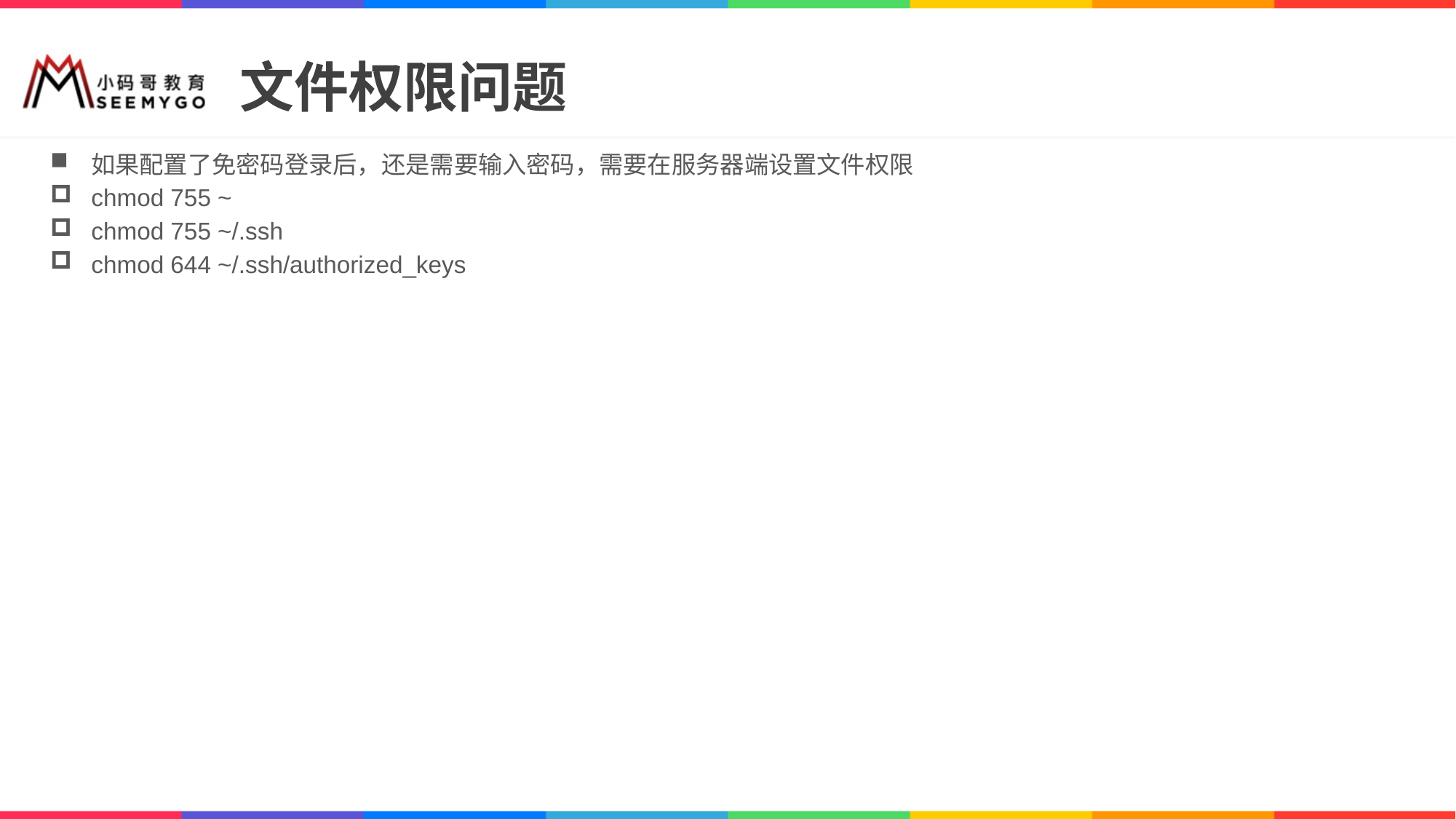

# 文件权限问题
如果配置了免密码登录后，还是需要输入密码，需要在服务器端设置文件权限
chmod 755 ~
chmod 755 ~/.ssh
chmod 644 ~/.ssh/authorized_keys